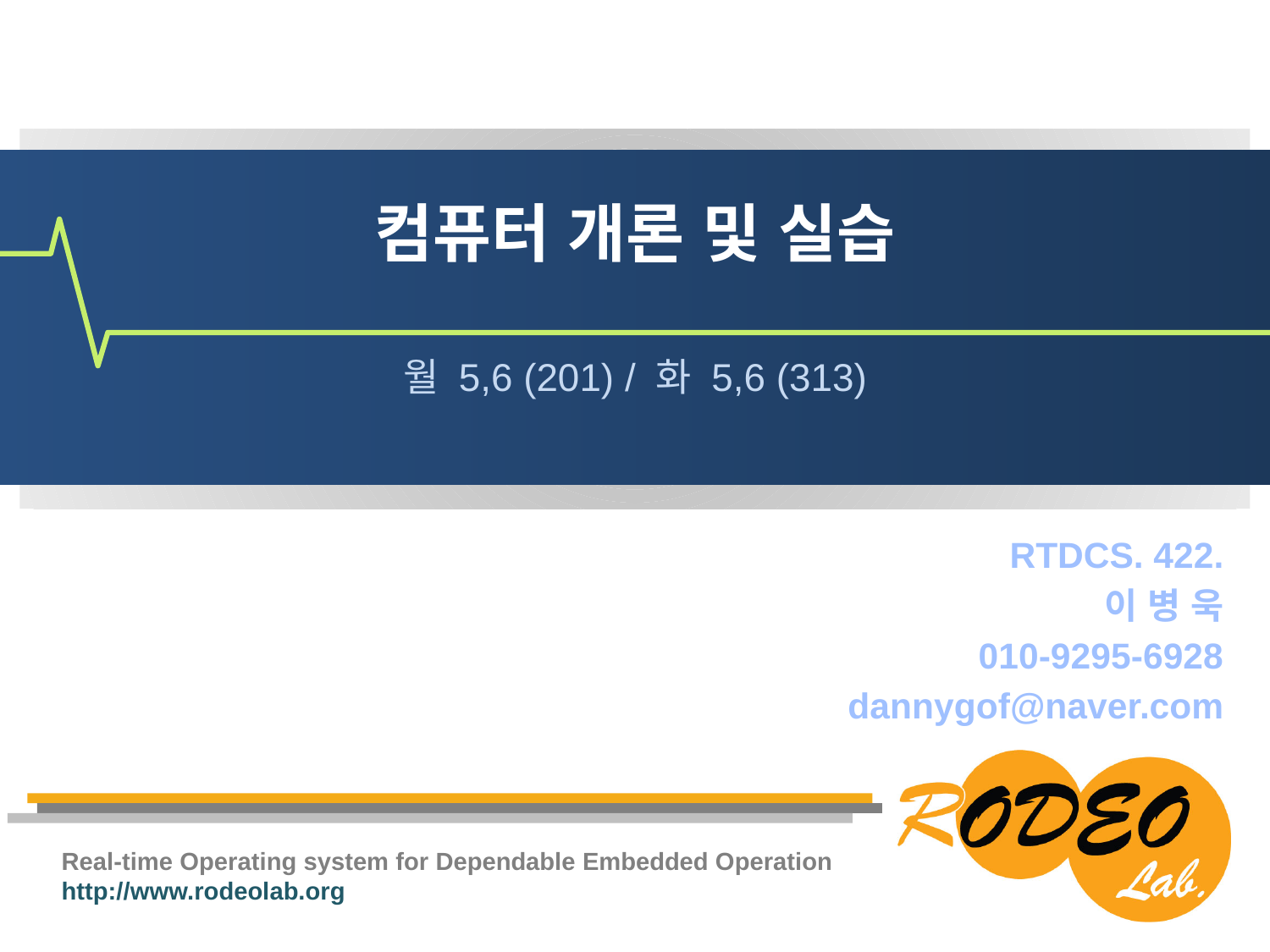

# 컴퓨터 개론 및 실습
월 5,6 (201) / 화 5,6 (313)
RTDCS. 422.
이 병 욱
010-9295-6928
dannygof@naver.com